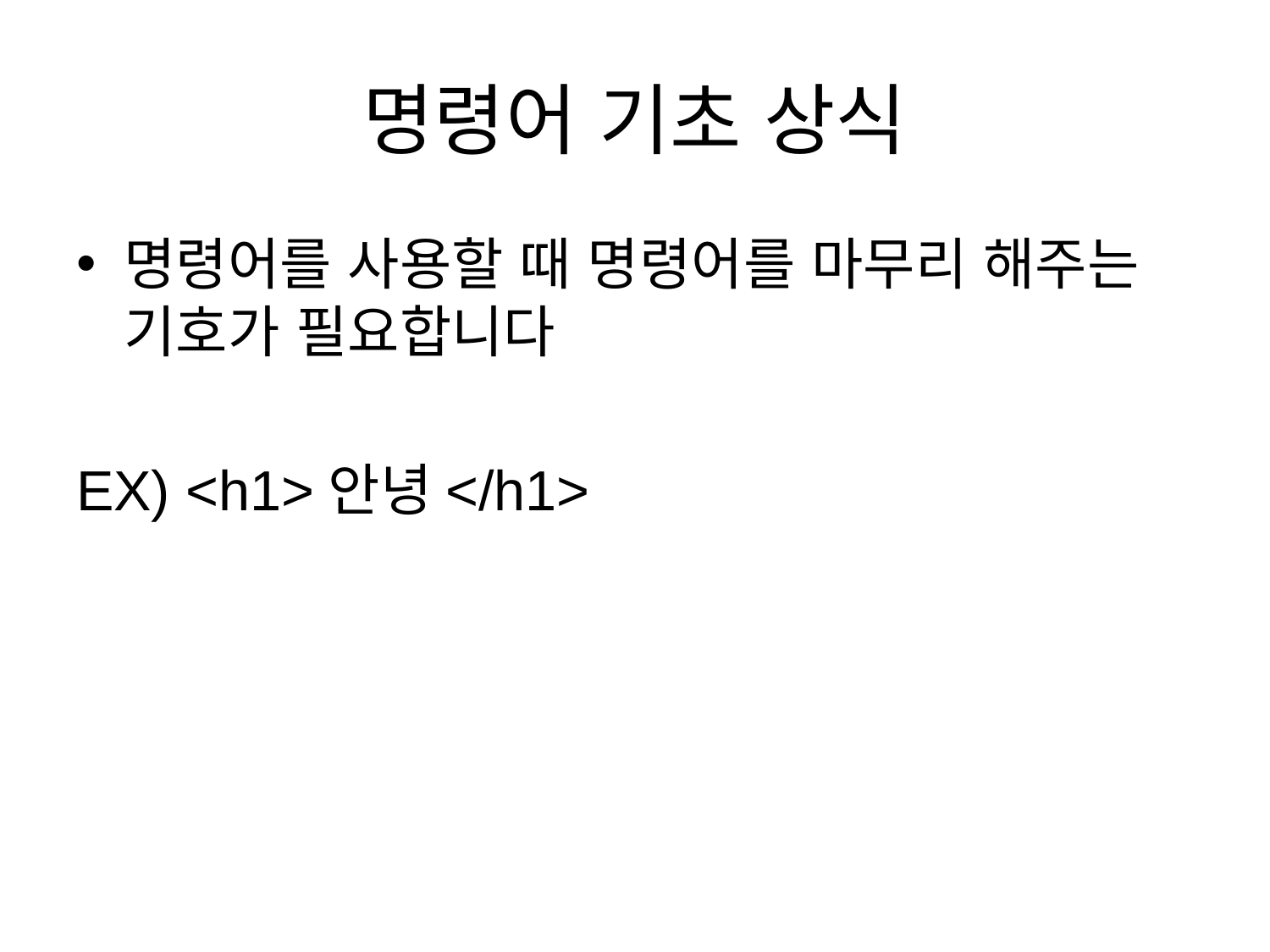

# 명령어 기초 상식
명령어를 사용할 때 명령어를 마무리 해주는 기호가 필요합니다

EX) <h1>안녕</h1>